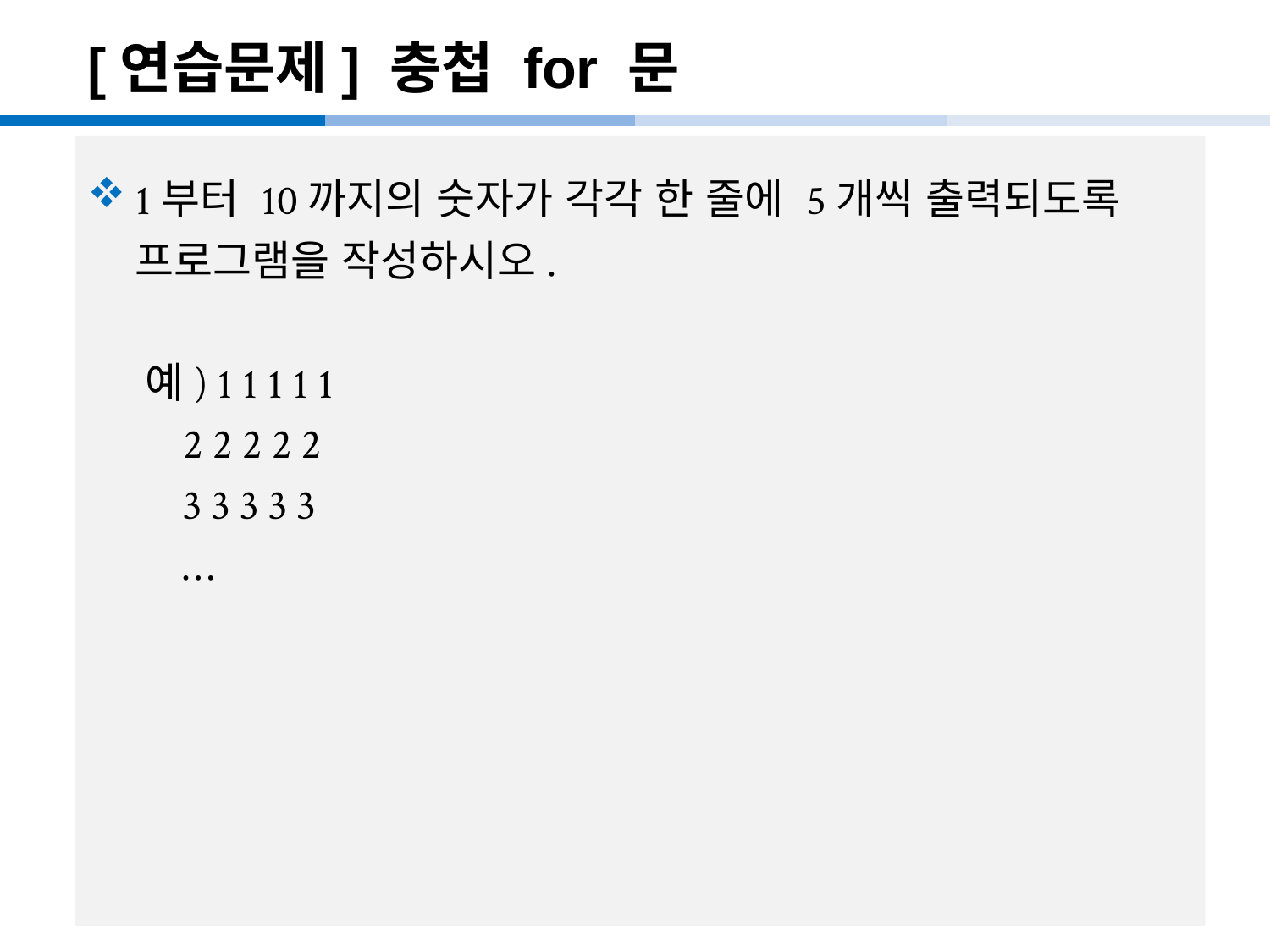

# [연습문제] 충첩 for 문
1부터 10까지의 숫자가 각각 한 줄에 5개씩 출력되도록 프로그램을 작성하시오.

    예) 1 1 1 1 1
          2 2 2 2 2
          3 3 3 3 3
          …